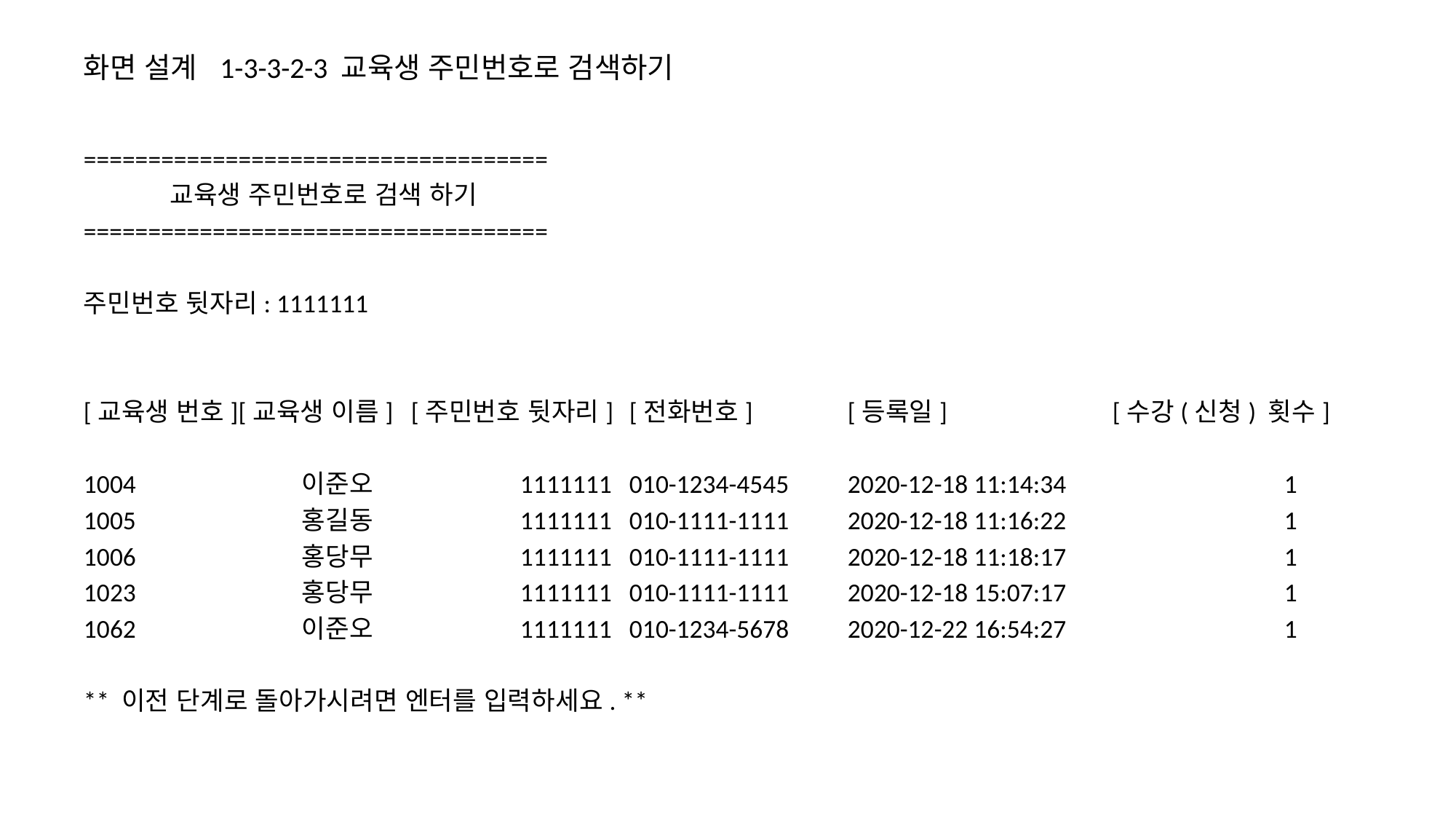

# 화면 설계  1-3-3-2-3 교육생 주민번호로 검색하기

====================================
           교육생 주민번호로 검색 하기
====================================

주민번호 뒷자리: 1111111

[교육생 번호][교육생 이름]	[주민번호 뒷자리]	[전화번호]  	[등록일]		        [수강(신청) 횟수]

1004		이준오		1111111	010-1234-4545	2020-12-18 11:14:34		1
1005		홍길동		1111111	010-1111-1111	2020-12-18 11:16:22		1
1006		홍당무		1111111	010-1111-1111	2020-12-18 11:18:17		1
1023		홍당무		1111111	010-1111-1111	2020-12-18 15:07:17		1
1062		이준오		1111111	010-1234-5678	2020-12-22 16:54:27		1

** 이전 단계로 돌아가시려면 엔터를 입력하세요. **